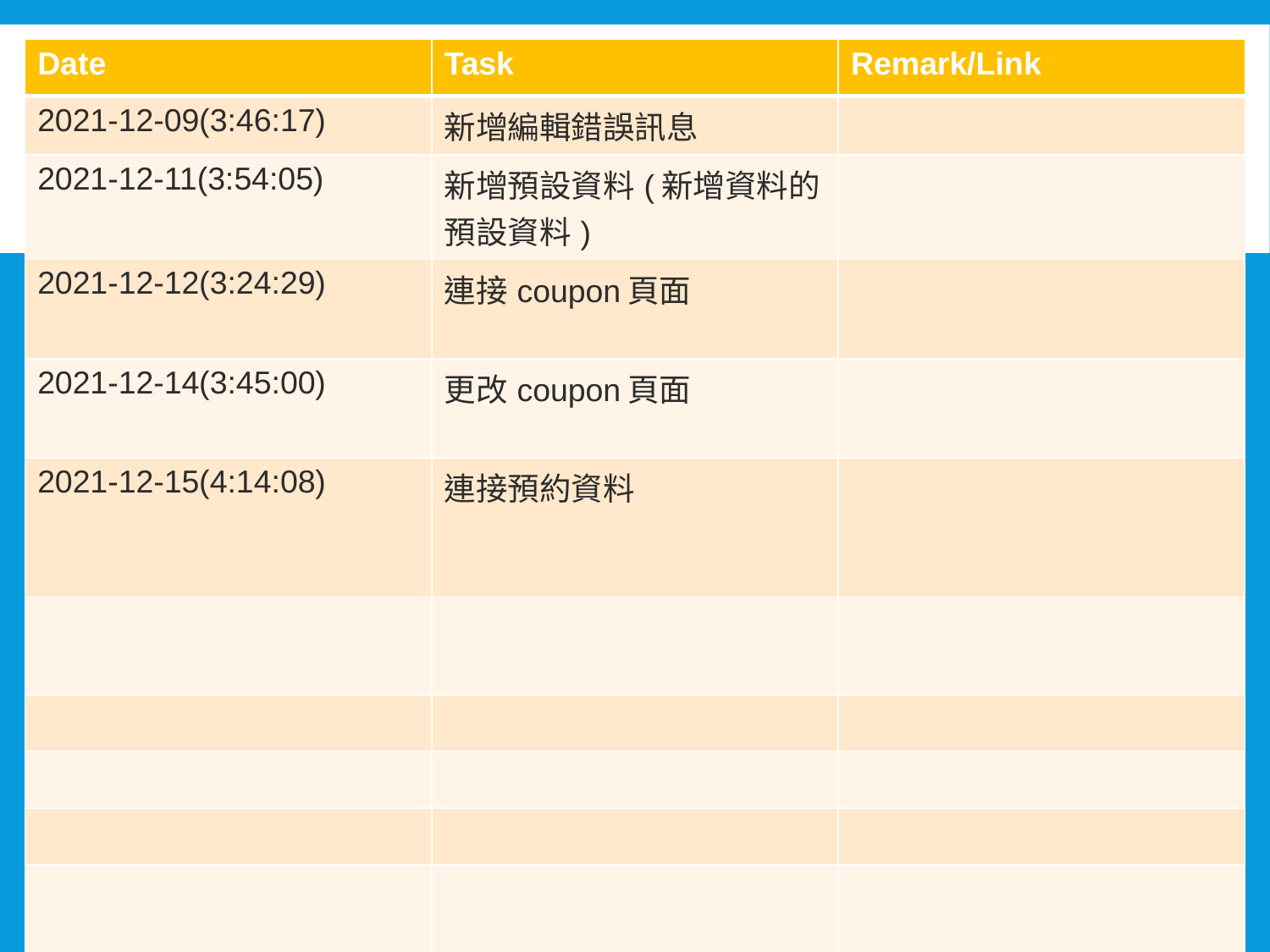

| Date | Task | Remark/Link |
| --- | --- | --- |
| 2021-12-09(3:46:17) | 新增編輯錯誤訊息 |  |
| 2021-12-11(3:54:05) | 新增預設資料(新增資料的預設資料) |  |
| 2021-12-12(3:24:29) | 連接coupon頁面 |  |
| 2021-12-14(3:45:00) | 更改coupon頁面 |  |
| 2021-12-15(4:14:08) | 連接預約資料 |  |
|  |  |  |
|  |  |  |
|  |  |  |
|  |  |  |
|  |  |  |
#